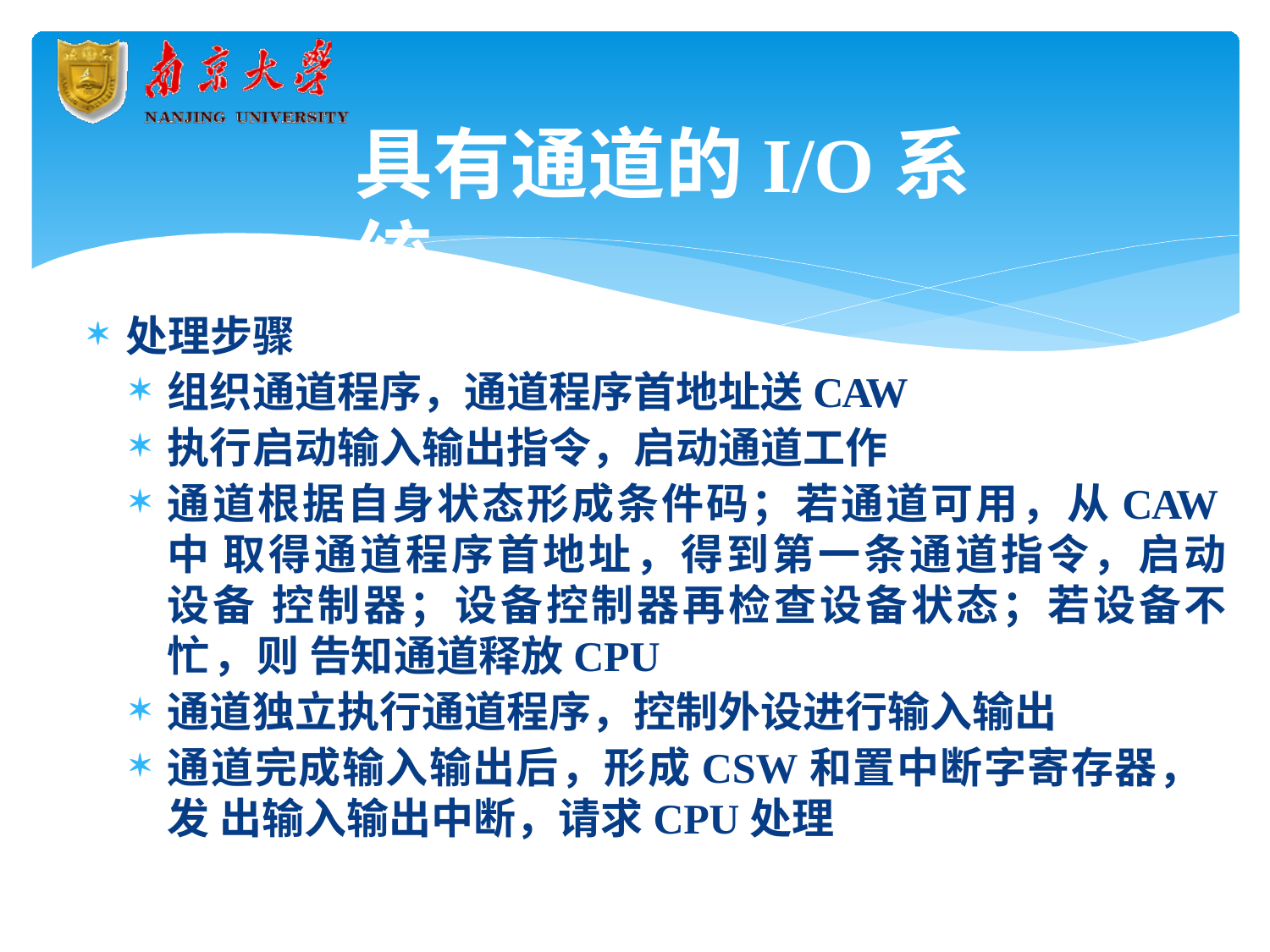

# 具有通道的I/O系统
处理步骤
组织通道程序，通道程序首地址送CAW
执行启动输入输出指令，启动通道工作
通道根据自身状态形成条件码；若通道可用，从CAW中 取得通道程序首地址，得到第一条通道指令，启动设备 控制器；设备控制器再检查设备状态；若设备不忙，则 告知通道释放CPU
通道独立执行通道程序，控制外设进行输入输出
通道完成输入输出后，形成CSW和置中断字寄存器，发 出输入输出中断，请求CPU处理